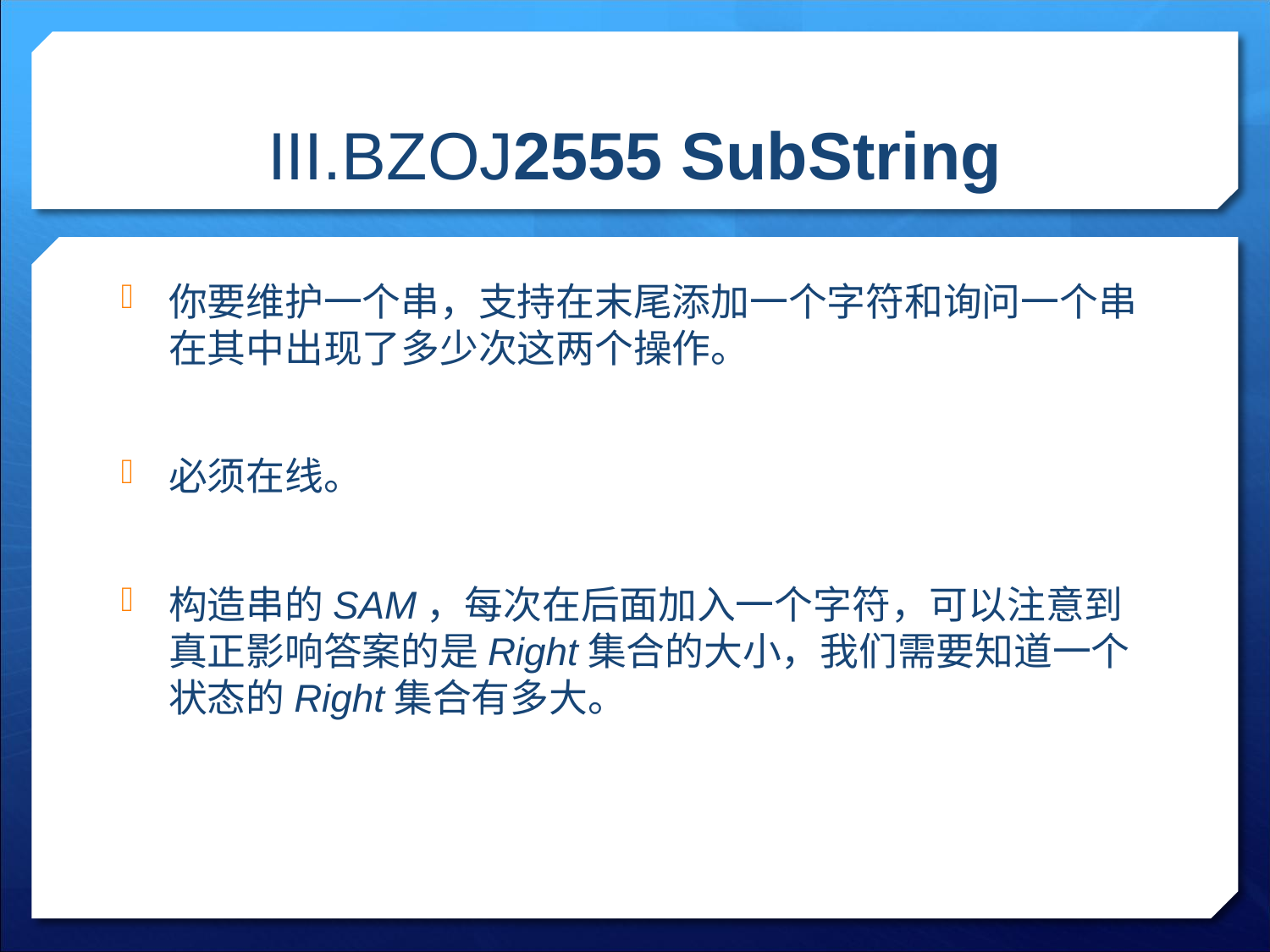

# III.BZOJ2555 SubString
你要维护一个串，支持在末尾添加一个字符和询问一个串在其中出现了多少次这两个操作。
必须在线。
构造串的SAM，每次在后面加入一个字符，可以注意到真正影响答案的是Right集合的大小，我们需要知道一个状态的Right集合有多大。